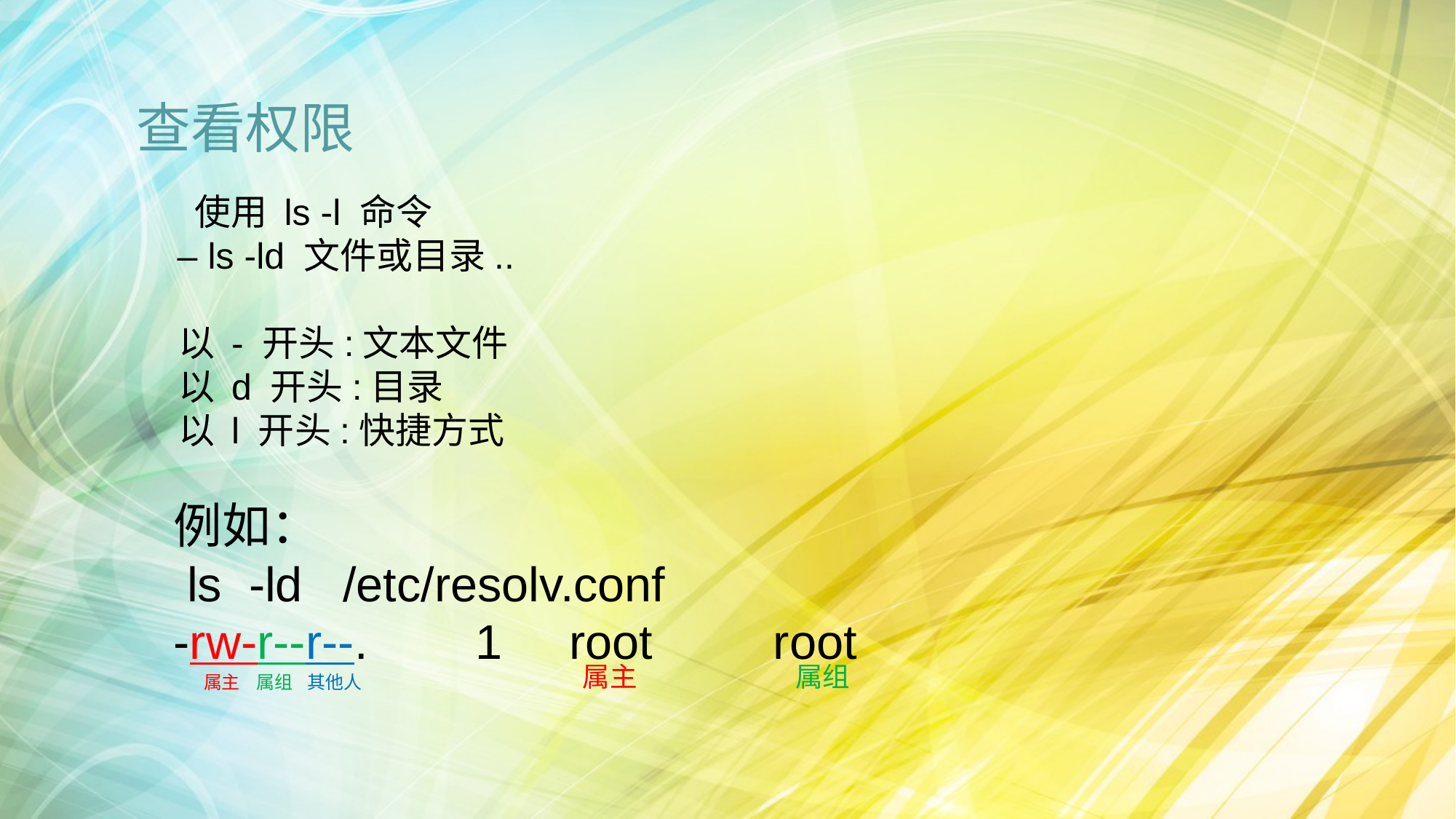

查看权限
      使用 ls -l 命令
    – ls -ld 文件或目录..

    以 - 开头:文本文件
    以 d 开头:目录
    以 l 开头:快捷方式
例如：
 ls  -ld   /etc/resolv.conf
-rw-r--r--.        1     root         root
属主
属组
属主
属组
其他人